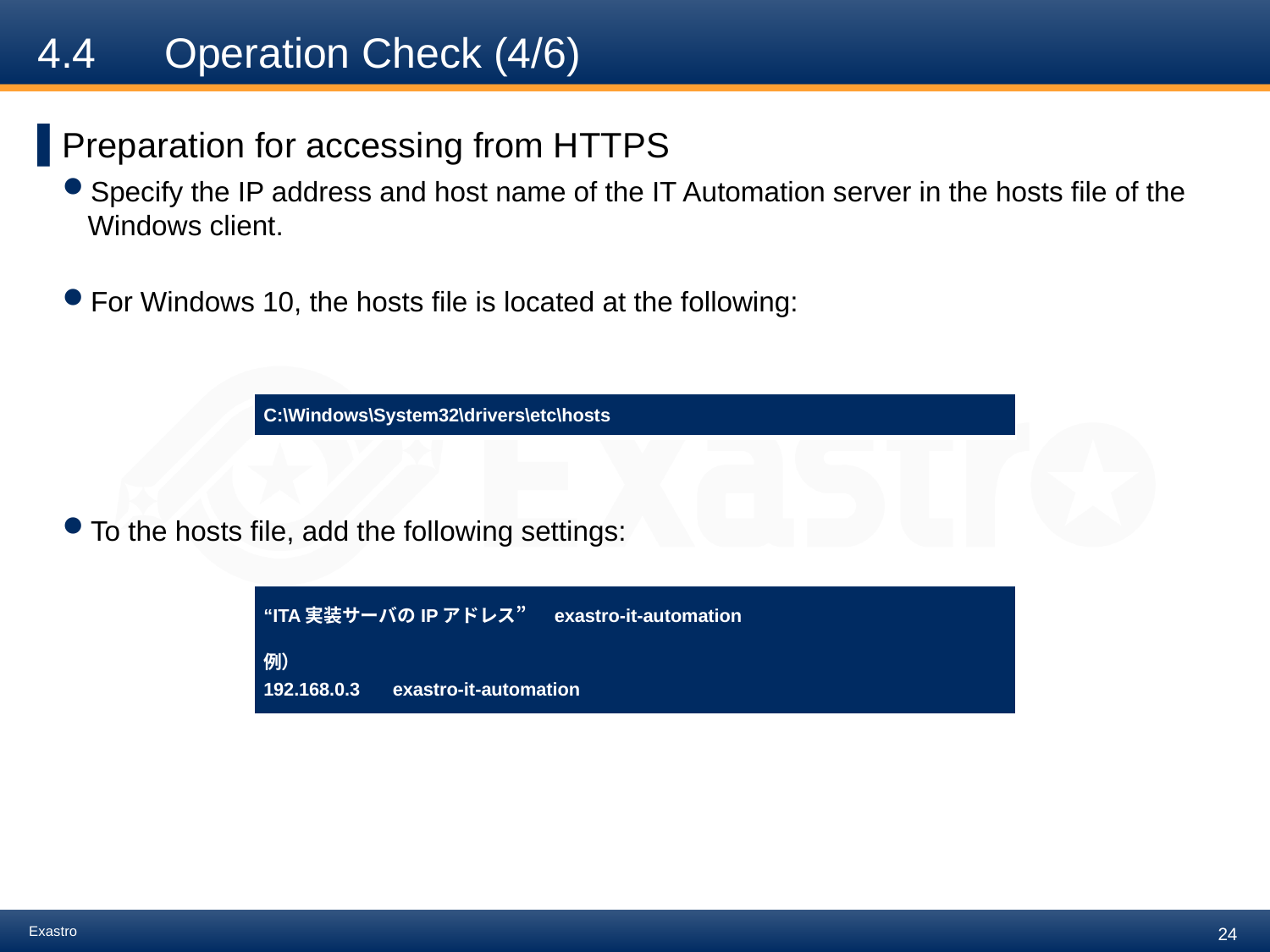

# 4.4	Operation Check (4/6)
Preparation for accessing from HTTPS
Specify the IP address and host name of the IT Automation server in the hosts file of the Windows client.
For Windows 10, the hosts file is located at the following:

To the hosts file, add the following settings:

| C:\Windows\System32\drivers\etc\hosts |
| --- |
| “ITA実装サーバのIPアドレス”　 exastro-it-automation 例） 192.168.0.3 　exastro-it-automation |
| --- |